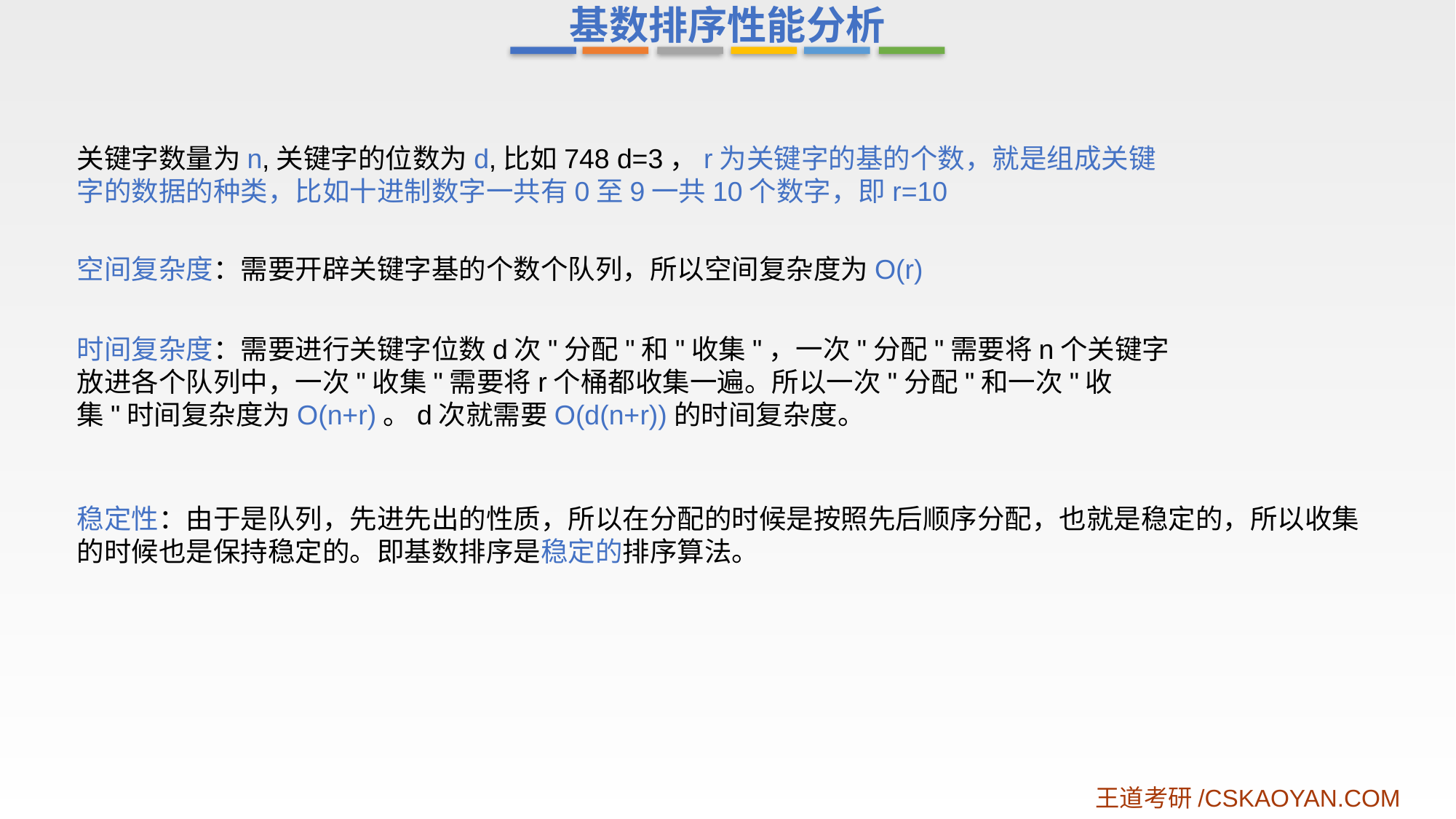

基数排序性能分析

关键字数量为n,关键字的位数为d,比如748 d=3，r为关键字的基的个数，就是组成关键字的数据的种类，比如十进制数字一共有0至9一共10个数字，即r=10
空间复杂度：需要开辟关键字基的个数个队列，所以空间复杂度为O(r)
时间复杂度：需要进行关键字位数d次"分配"和"收集"，一次"分配"需要将n个关键字放进各个队列中，一次"收集"需要将r个桶都收集一遍。所以一次"分配"和一次"收集"时间复杂度为O(n+r)。d次就需要O(d(n+r))的时间复杂度。
稳定性：由于是队列，先进先出的性质，所以在分配的时候是按照先后顺序分配，也就是稳定的，所以收集的时候也是保持稳定的。即基数排序是稳定的排序算法。
王道考研/CSKAOYAN.COM